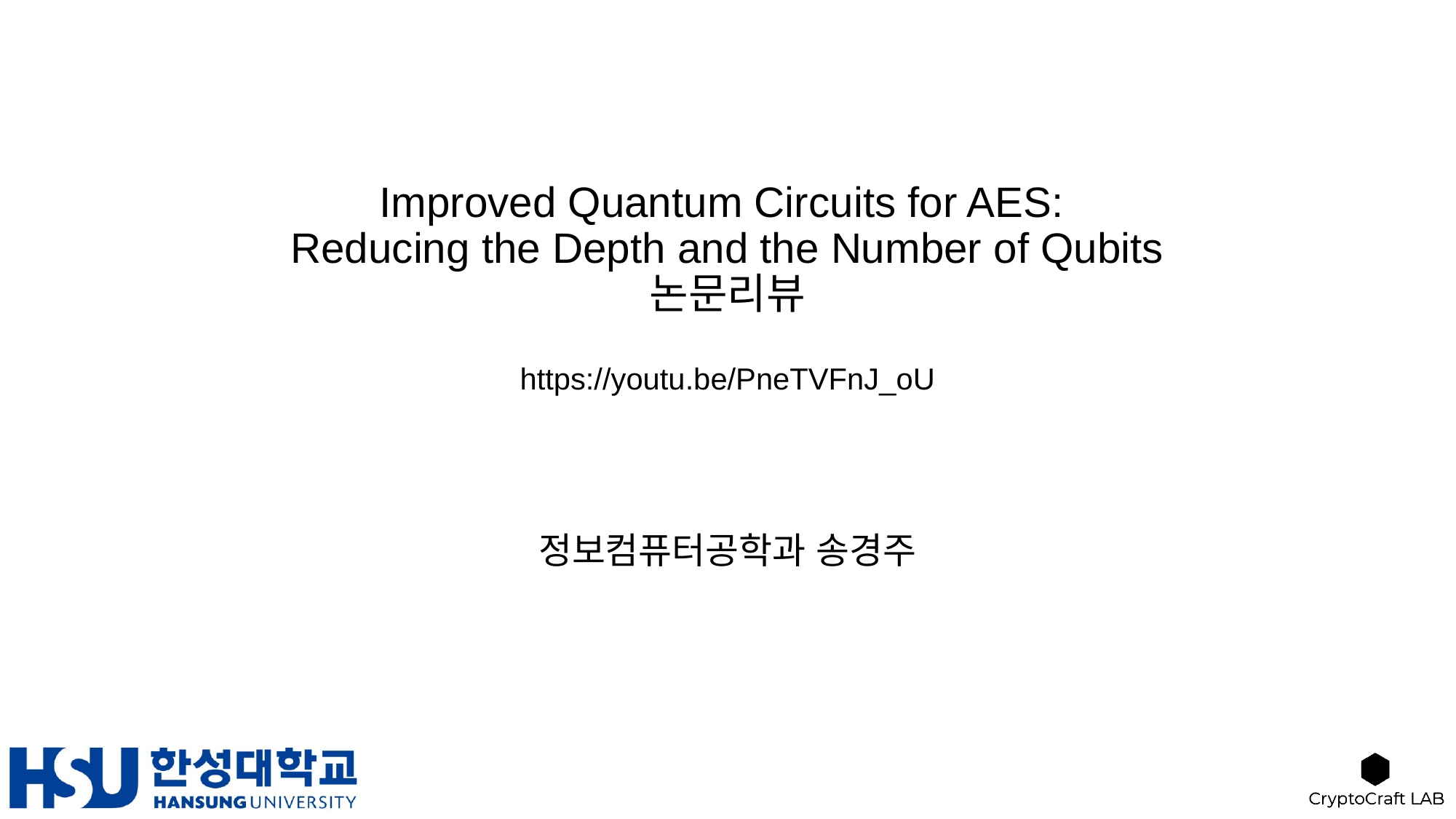

# Improved Quantum Circuits for AES: Reducing the Depth and the Number of Qubits 논문리뷰 https://youtu.be/PneTVFnJ_oU
정보컴퓨터공학과 송경주